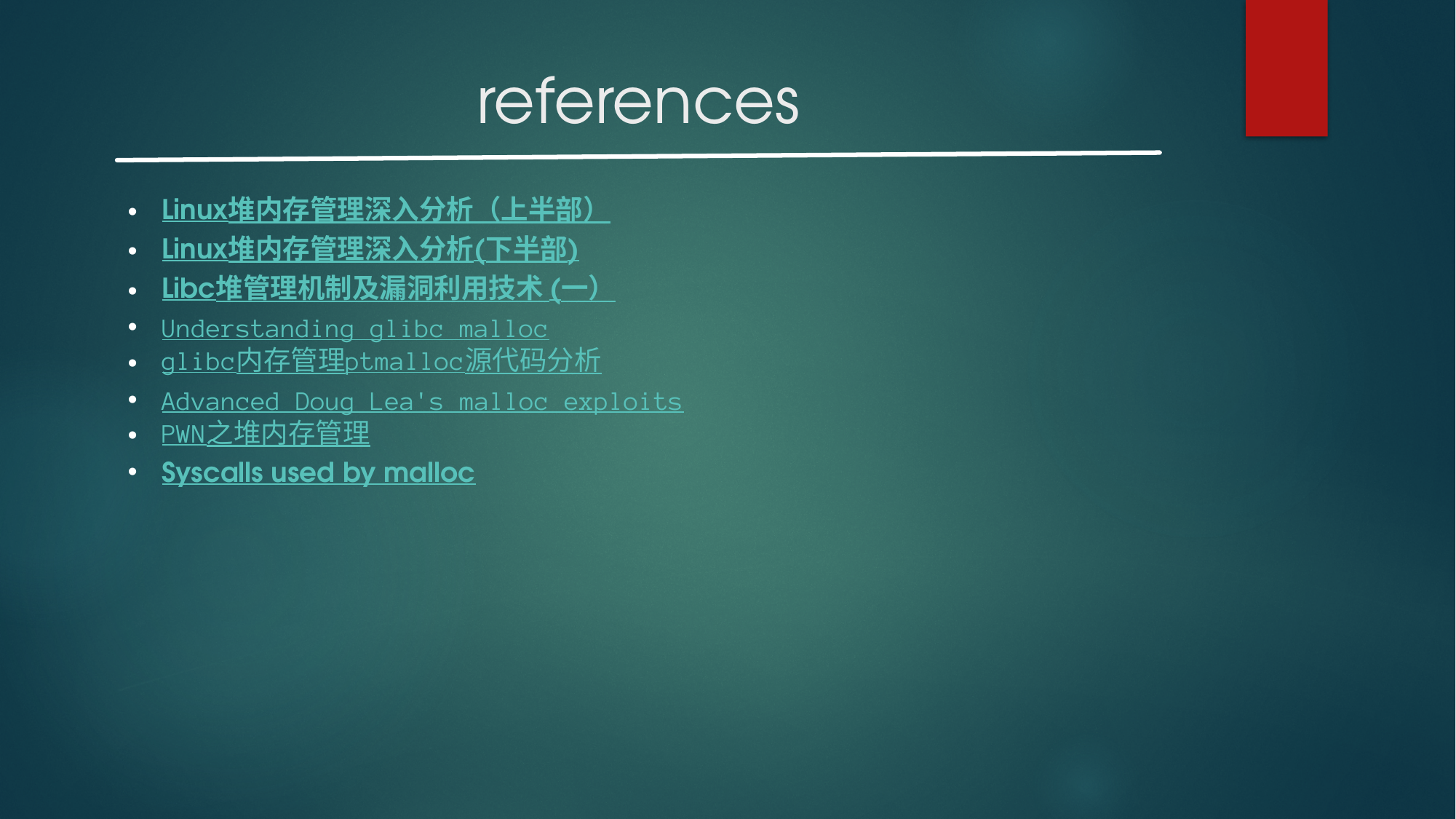

# references
Linux堆内存管理深入分析（上半部）
Linux堆内存管理深入分析(下半部)
Libc堆管理机制及漏洞利用技术 (一）
Understanding glibc malloc
glibc内存管理ptmalloc源代码分析
Advanced Doug Lea's malloc exploits
PWN之堆内存管理
Syscalls used by malloc